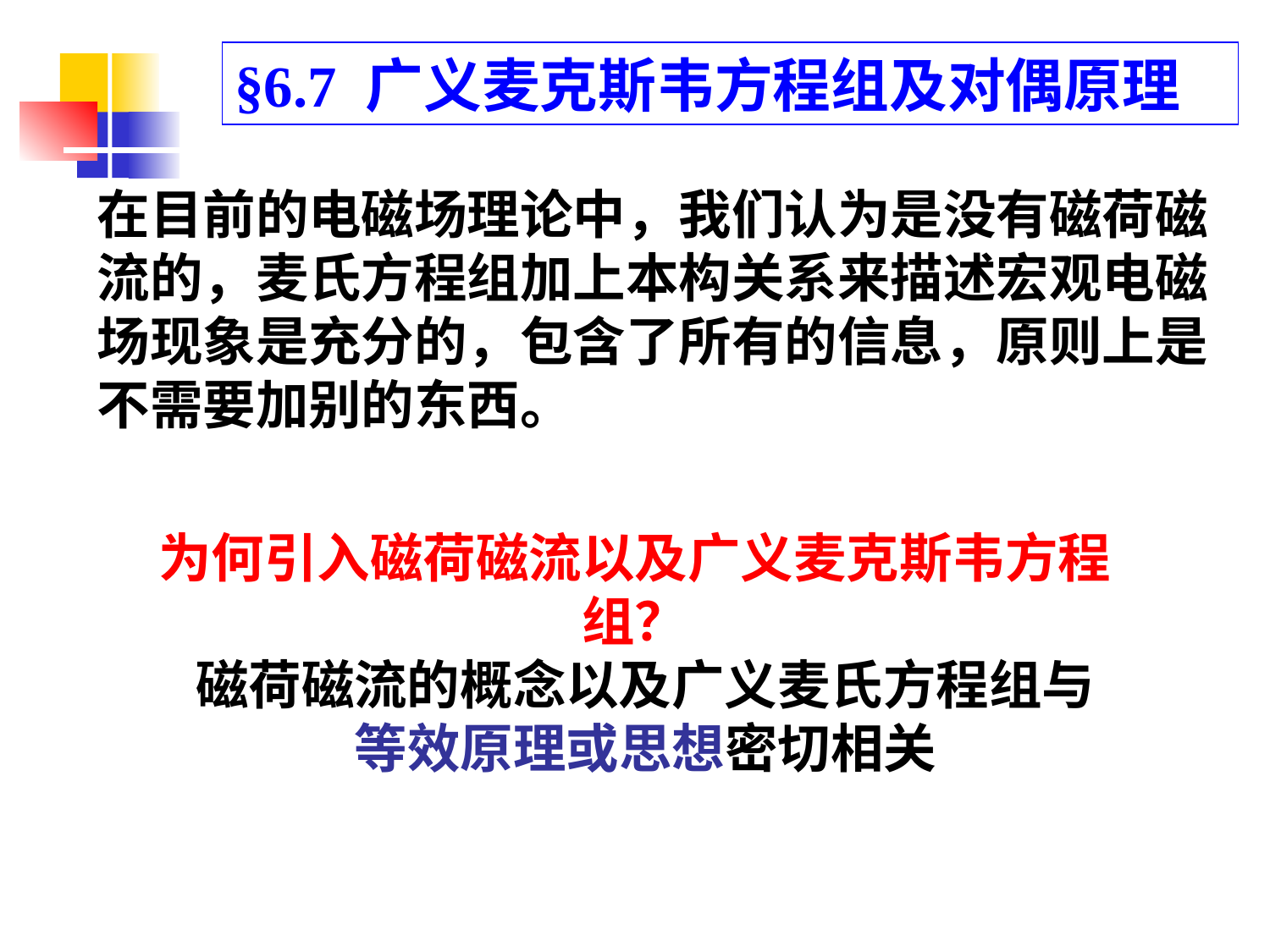

§6.7 广义麦克斯韦方程组及对偶原理
在目前的电磁场理论中，我们认为是没有磁荷磁流的，麦氏方程组加上本构关系来描述宏观电磁场现象是充分的，包含了所有的信息，原则上是不需要加别的东西。
为何引入磁荷磁流以及广义麦克斯韦方程组？
磁荷磁流的概念以及广义麦氏方程组与等效原理或思想密切相关